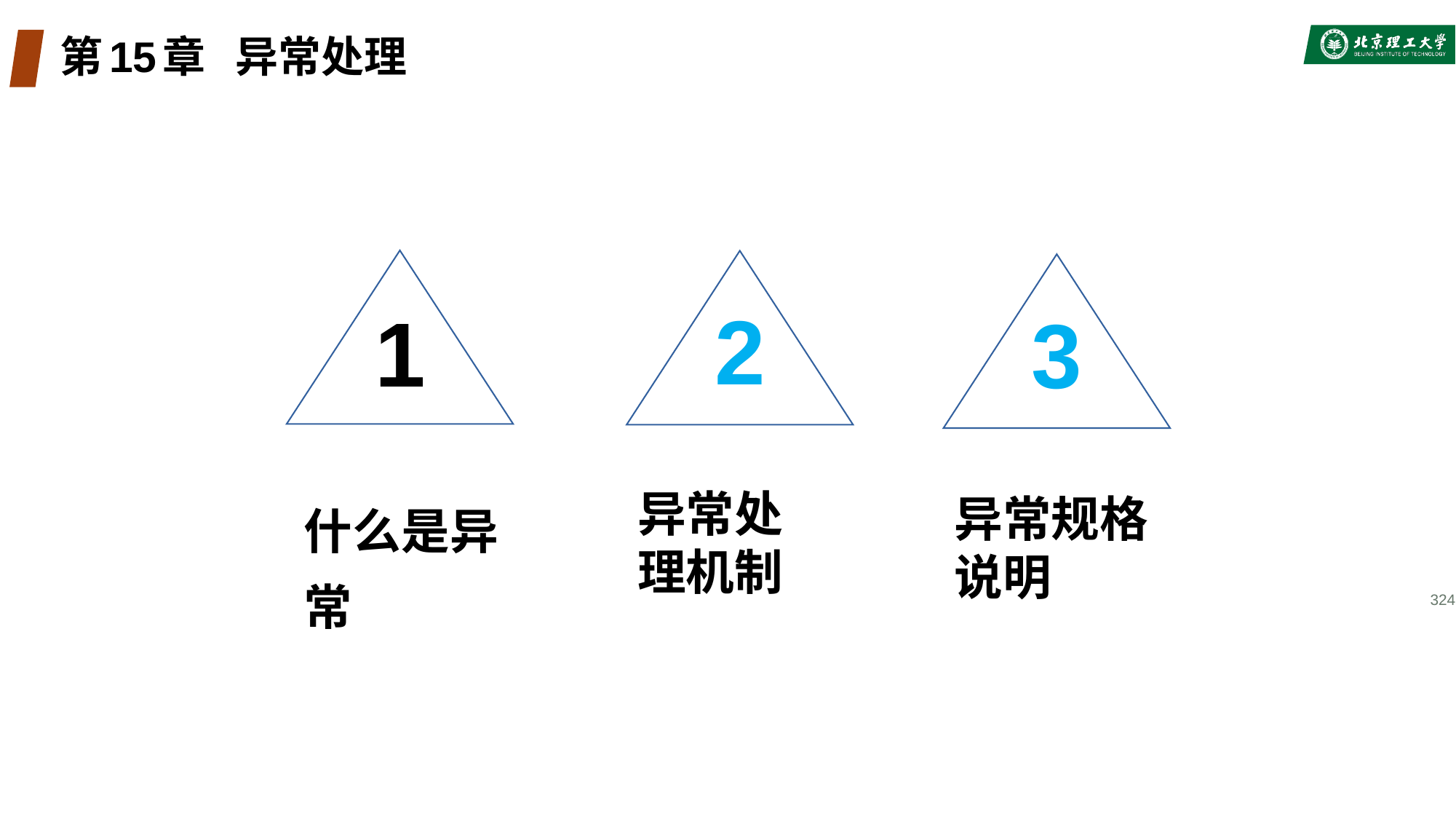

# 第15章   异常处理

1
什么是异常

2
异常处理机制

3
异常规格说明
324